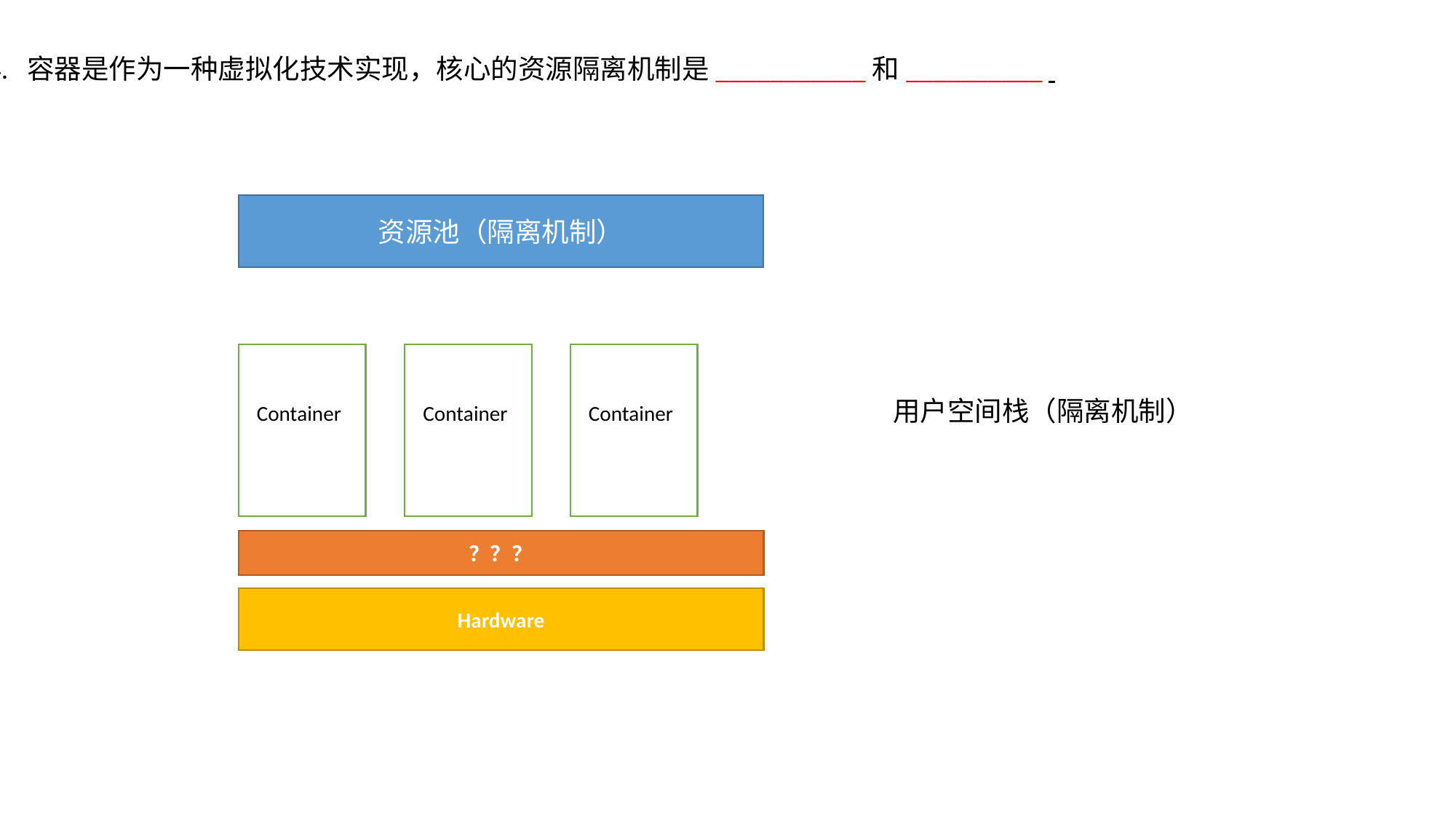

4.  容器是作为一种虚拟化技术实现，核心的资源隔离机制是___________和__________
资源池（隔离机制）

Container

Container

Container
用户空间栈（隔离机制）
？？？
Hardware